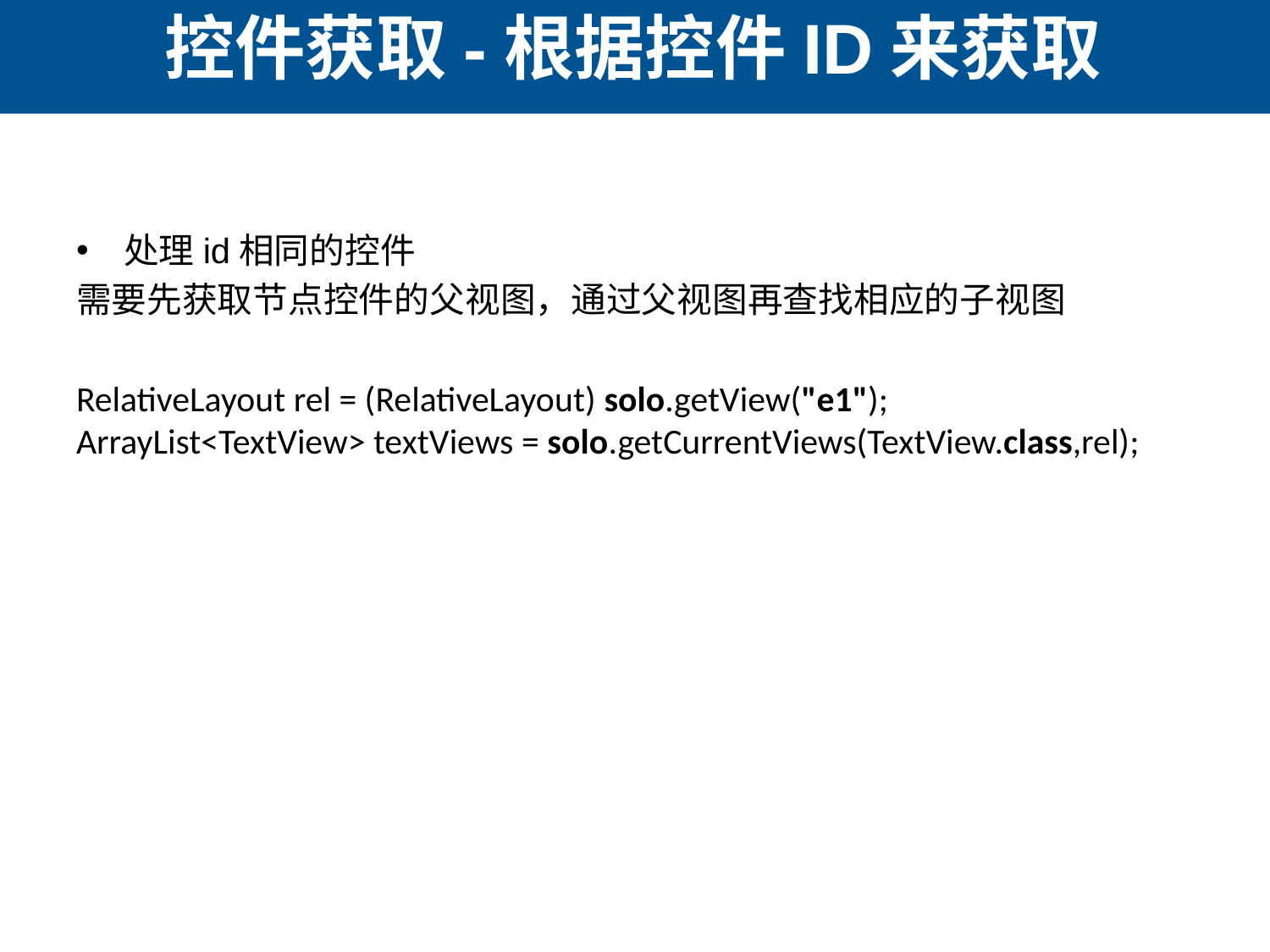

# 控件获取-根据控件ID来获取
处理id相同的控件
需要先获取节点控件的父视图，通过父视图再查找相应的子视图

RelativeLayout rel = (RelativeLayout) solo.getView("e1");
ArrayList<TextView> textViews = solo.getCurrentViews(TextView.class,rel);